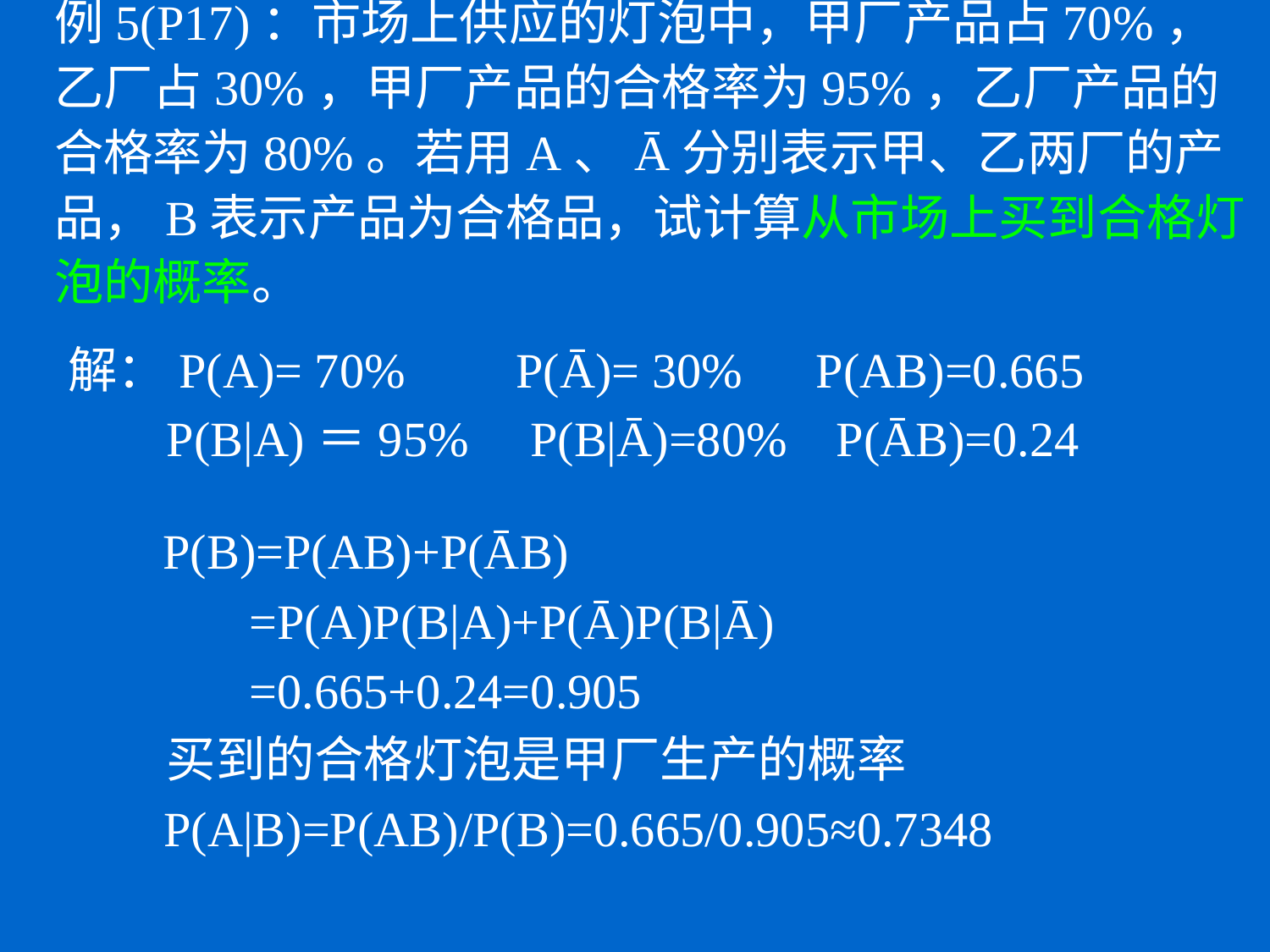

# 例5(P17)：市场上供应的灯泡中，甲厂产品占70%，乙厂占30%，甲厂产品的合格率为95%，乙厂产品的合格率为80%。若用A、Ā分别表示甲、乙两厂的产品，B表示产品为合格品，试计算从市场上买到合格灯泡的概率。
解：P(A)= 70%         P(Ā)= 30%      P(AB)=0.665
        P(B|A)＝95%     P(B|Ā)=80%    P(ĀB)=0.24
      P(B)=P(AB)+P(ĀB)
              =P(A)P(B|A)+P(Ā)P(B|Ā)
              =0.665+0.24=0.905
       买到的合格灯泡是甲厂生产的概率
       P(A|B)=P(AB)/P(B)=0.665/0.905≈0.7348